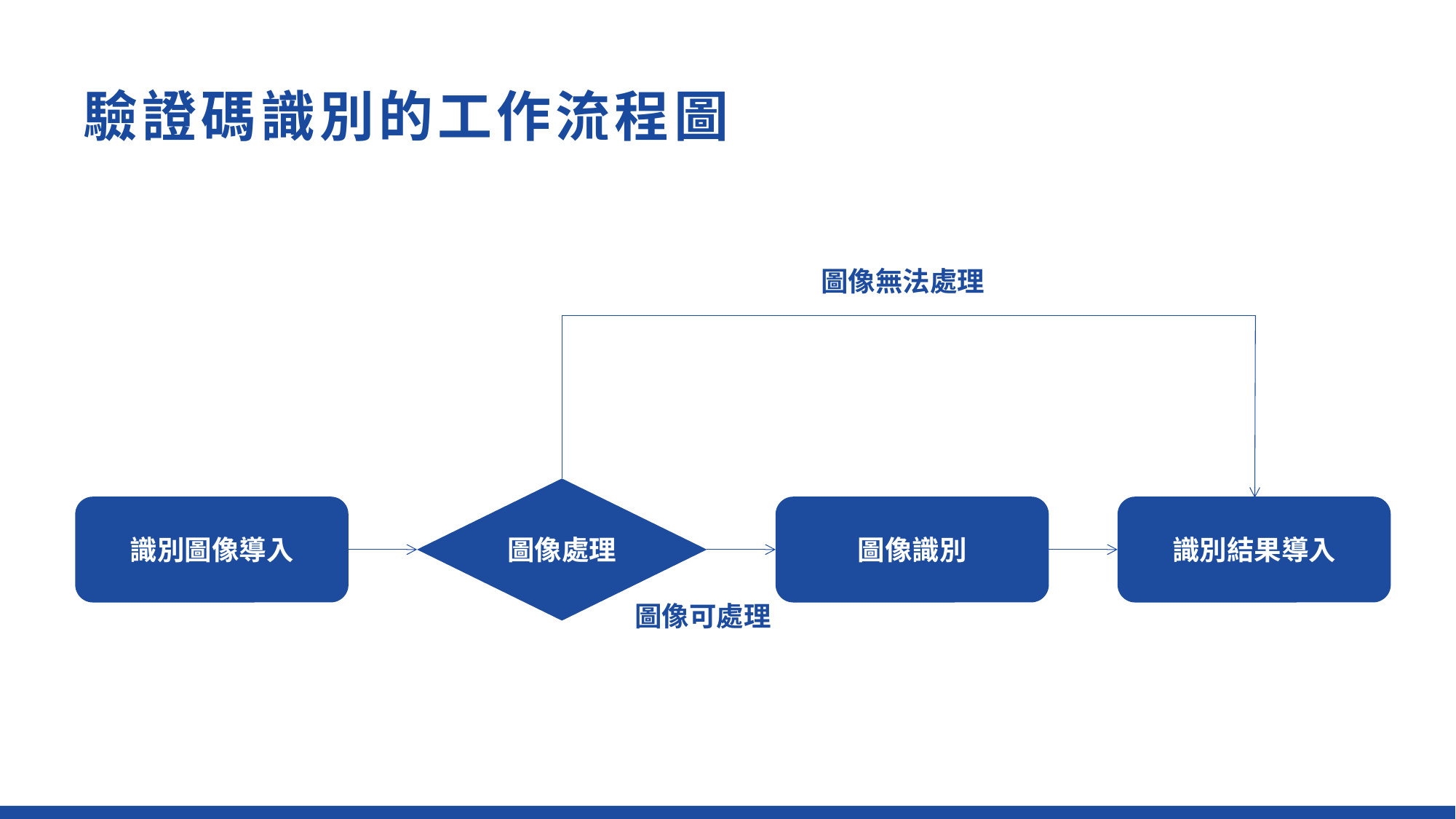

# 驗證碼識別的工作流程圖
圖像無法處理
圖像處理
識別圖像導入
圖像識別
識別結果導入

圖像可處理